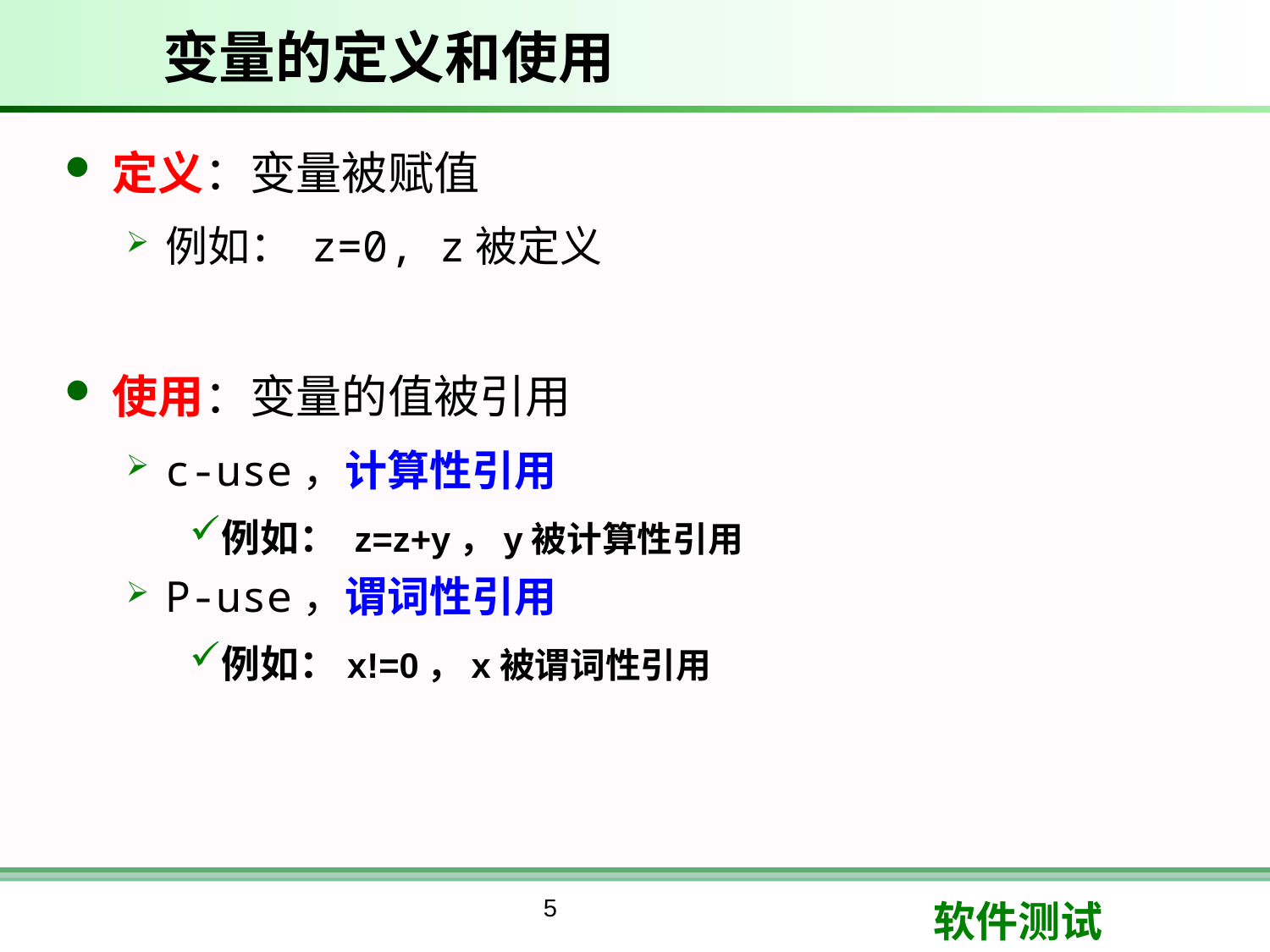

# 变量的定义和使用
定义：变量被赋值
例如： z=0, z被定义

使用：变量的值被引用
c-use，计算性引用
例如： z=z+y，y被计算性引用
P-use，谓词性引用
例如：x!=0，x被谓词性引用
5